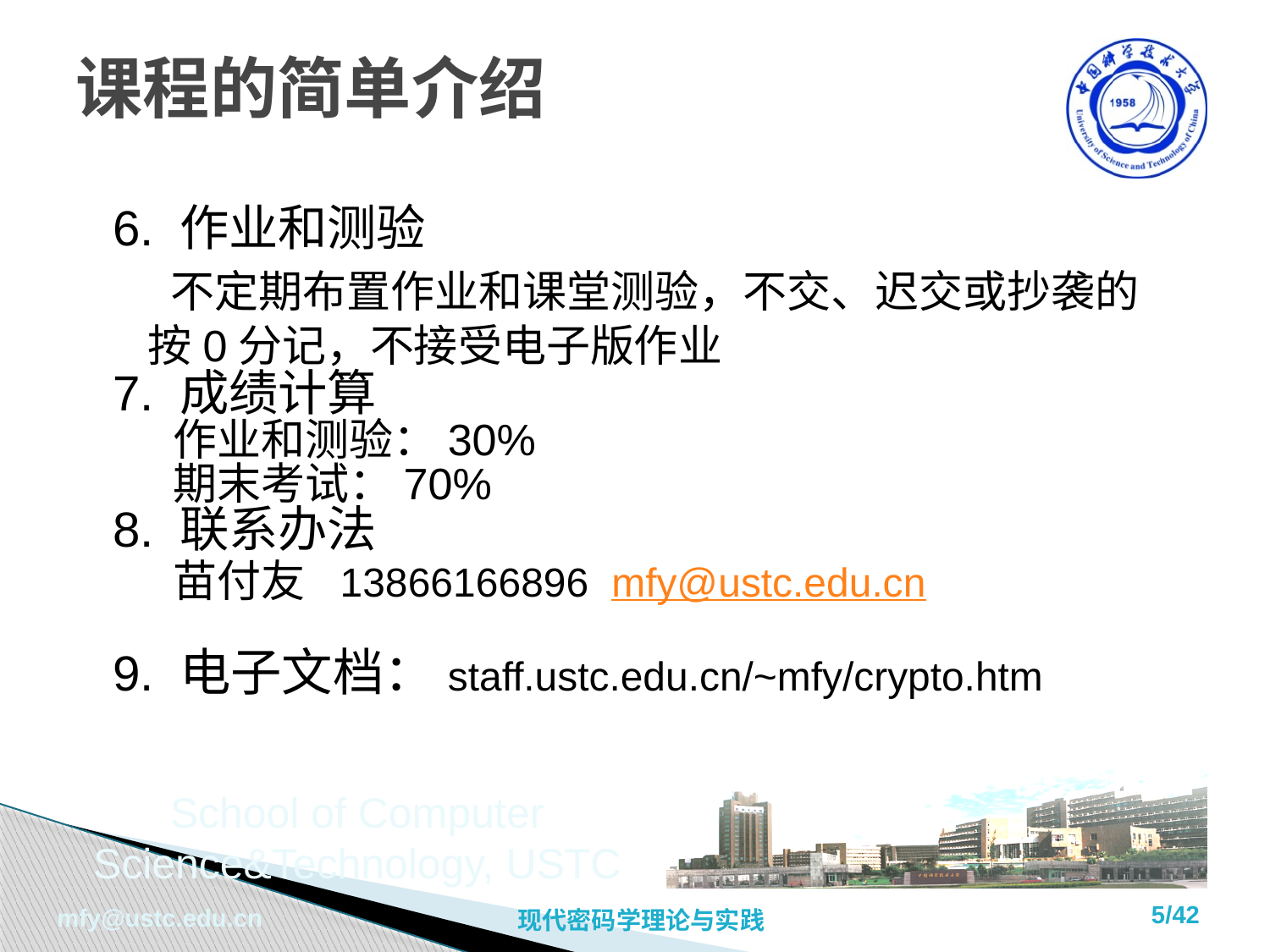

# 课程的简单介绍
6. 作业和测验
    不定期布置作业和课堂测验，不交、迟交或抄袭的按0分记，不接受电子版作业
7. 成绩计算
     作业和测验：30%
     期末考试：70%
8. 联系办法
     苗付友  13866166896  mfy@ustc.edu.cn

9. 电子文档：staff.ustc.edu.cn/~mfy/crypto.htm